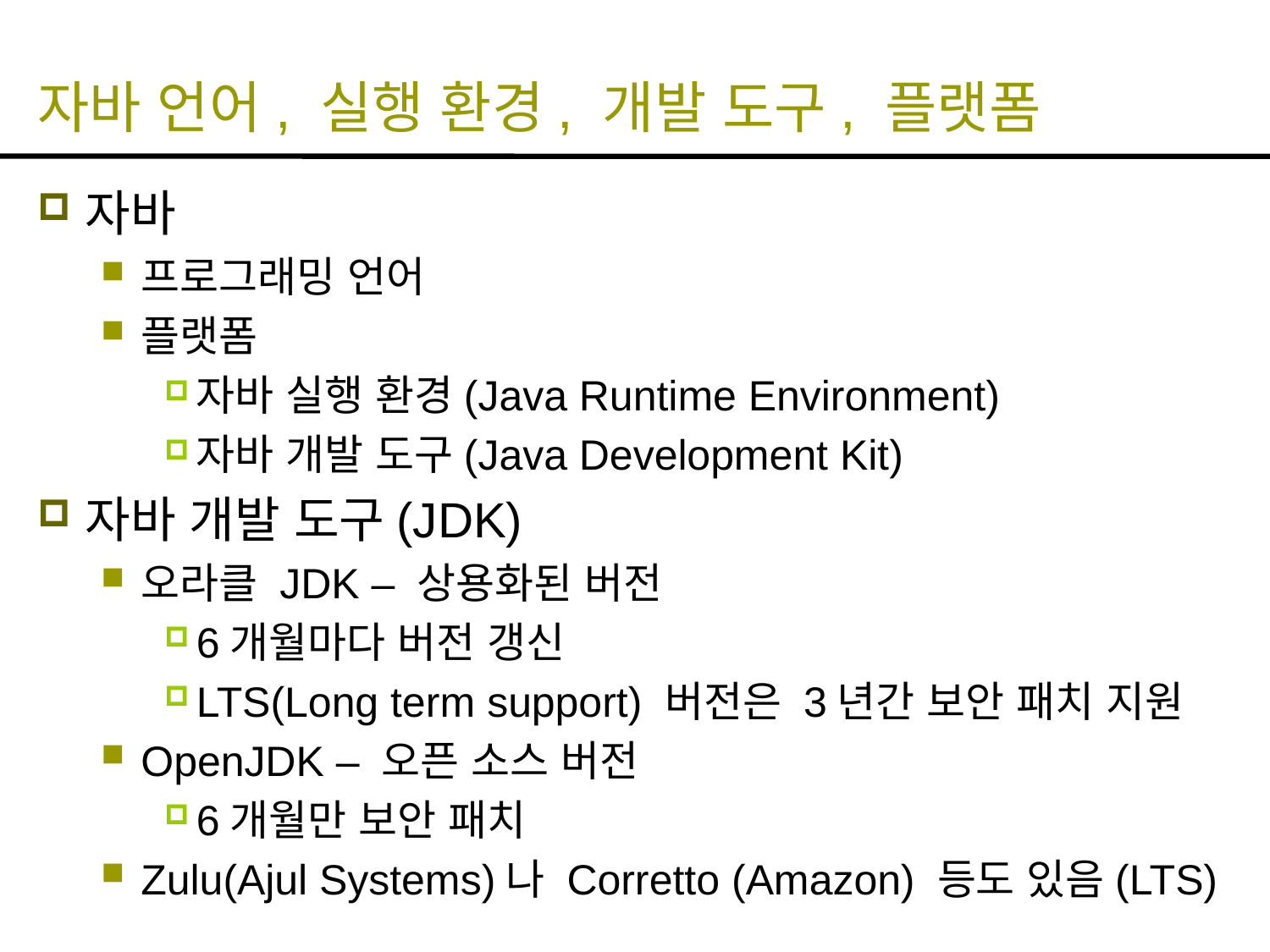

# 자바 언어, 실행 환경, 개발 도구, 플랫폼
자바
프로그래밍 언어
플랫폼
자바 실행 환경(Java Runtime Environment)
자바 개발 도구(Java Development Kit)
자바 개발 도구(JDK)
오라클 JDK – 상용화된 버전
6개월마다 버전 갱신
LTS(Long term support) 버전은 3년간 보안 패치 지원
OpenJDK – 오픈 소스 버전
6개월만 보안 패치
Zulu(Ajul Systems)나 Corretto (Amazon) 등도 있음(LTS)